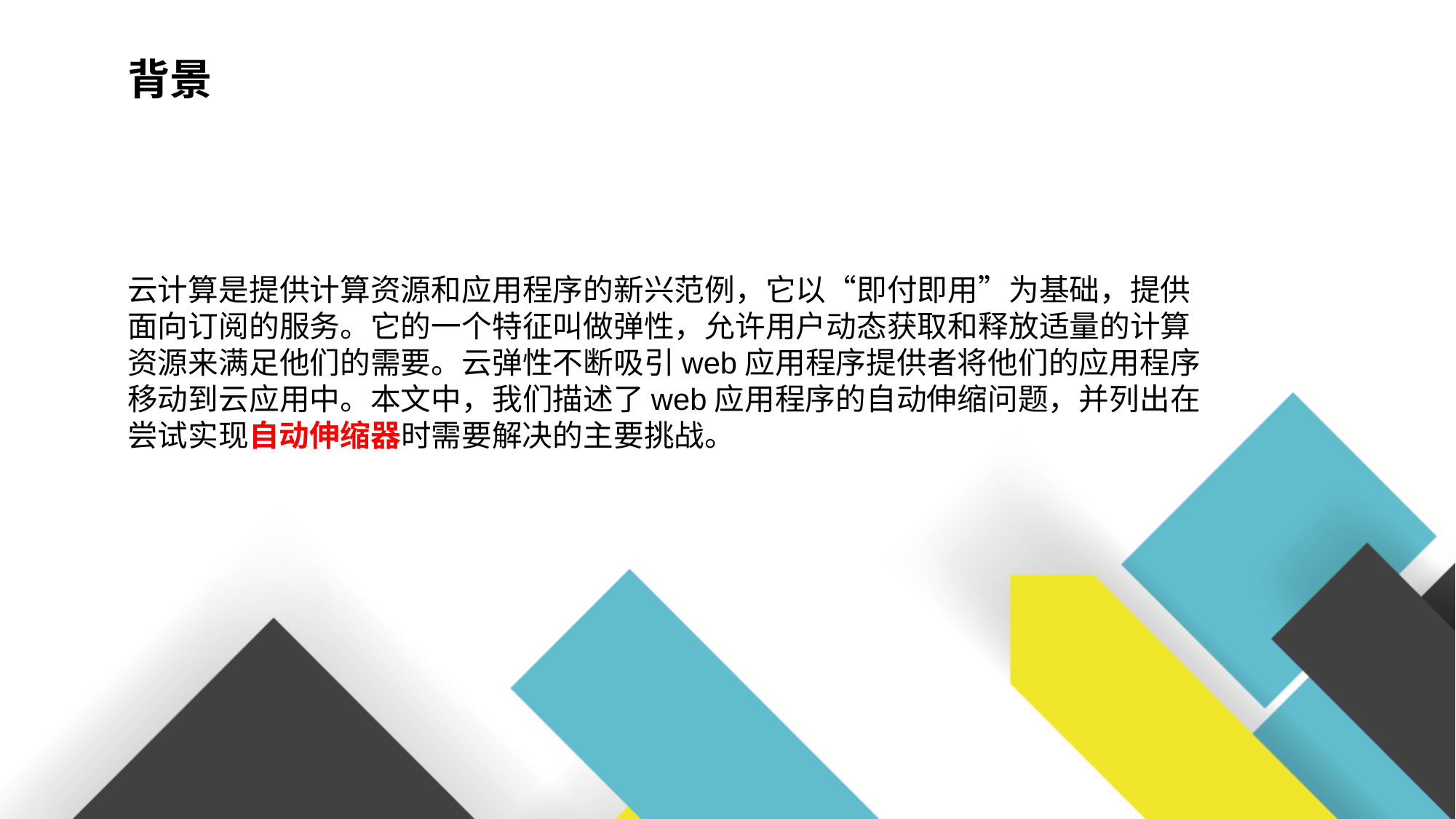

背景
云计算是提供计算资源和应用程序的新兴范例，它以“即付即用”为基础，提供面向订阅的服务。它的一个特征叫做弹性，允许用户动态获取和释放适量的计算资源来满足他们的需要。云弹性不断吸引web应用程序提供者将他们的应用程序移动到云应用中。本文中，我们描述了web应用程序的自动伸缩问题，并列出在尝试实现自动伸缩器时需要解决的主要挑战。